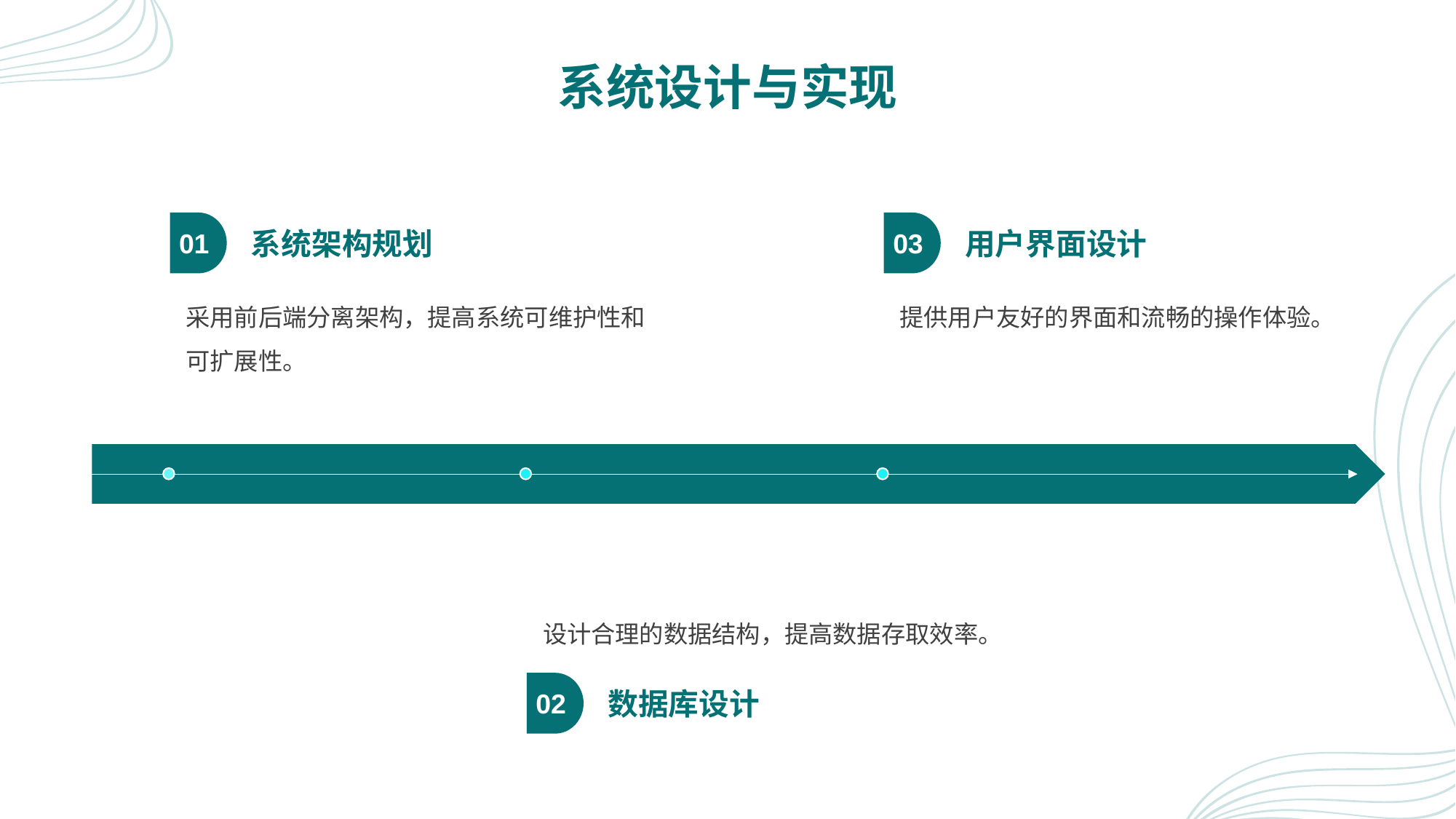

# 系统设计与实现
01
03
系统架构规划
用户界面设计
采用前后端分离架构，提高系统可维护性和可扩展性。
提供用户友好的界面和流畅的操作体验。

设计合理的数据结构，提高数据存取效率。
02
数据库设计